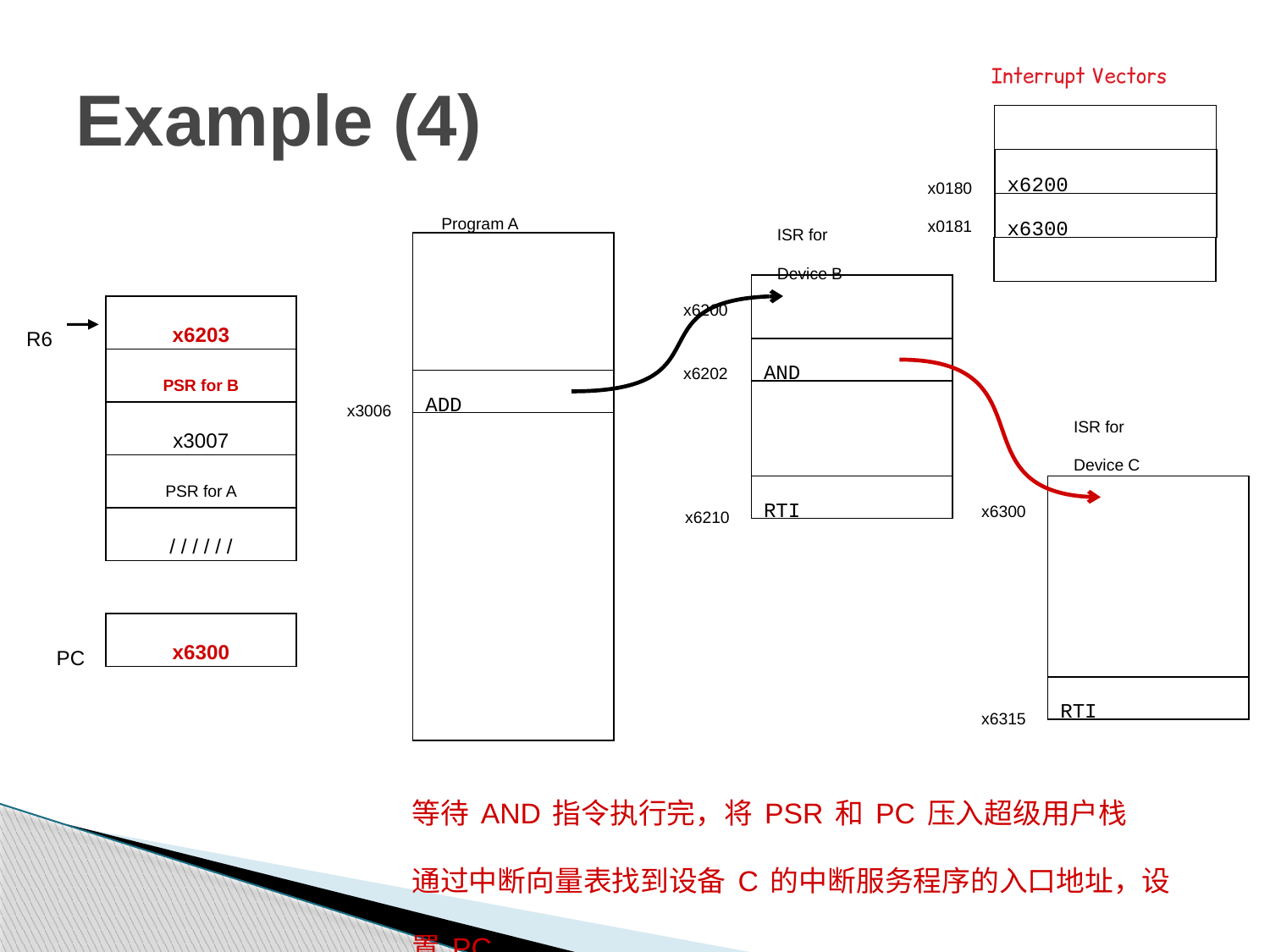

Interrupt Vectors
# Example (4)

x6200
x0180
x0181
x6300

Program A
ISR for
Device B

x6200

R6
x6203

x6202
AND
PSR for B
ADD
x3006
ISR for
Device C
x3007
PSR for A
RTI
x6300

x6210
/ / / / / /
x6300
PC
RTI
x6315
等待AND指令执行完，将PSR和PC压入超级用户栈
通过中断向量表找到设备C的中断服务程序的入口地址，设置PC
运行设备C的中断服务程序 (在x6300).